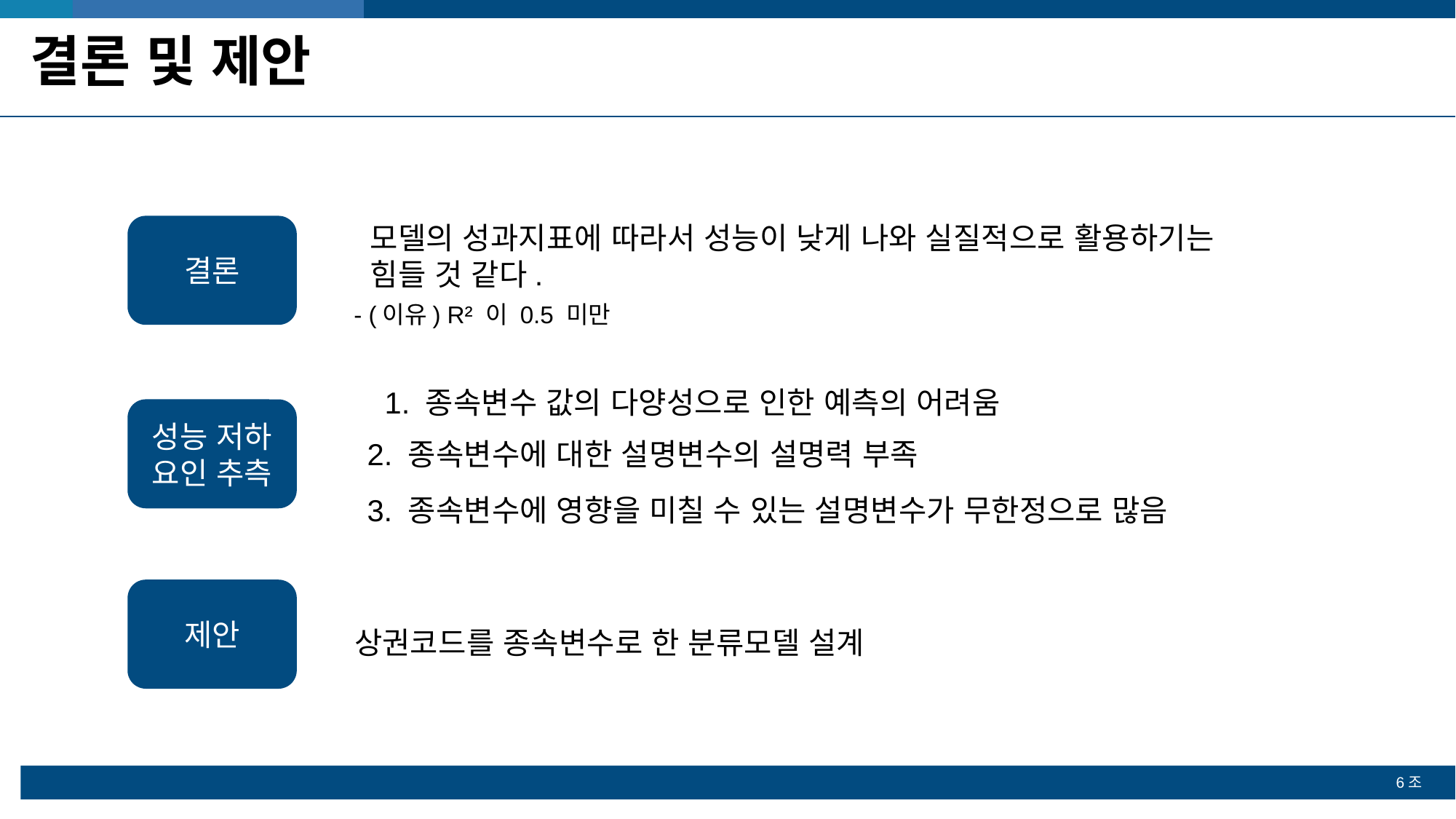

결론 및 제안
 모델의 성과지표에 따라서 성능이 낮게 나와 실질적으로 활용하기는
 힘들 것 같다.
결론
 - (이유) R² 이 0.5 미만
1. 종속변수 값의 다양성으로 인한 예측의 어려움
성능 저하 요인 추측
2. 종속변수에 대한 설명변수의 설명력 부족
3. 종속변수에 영향을 미칠 수 있는 설명변수가 무한정으로 많음
제안
상권코드를 종속변수로 한 분류모델 설계